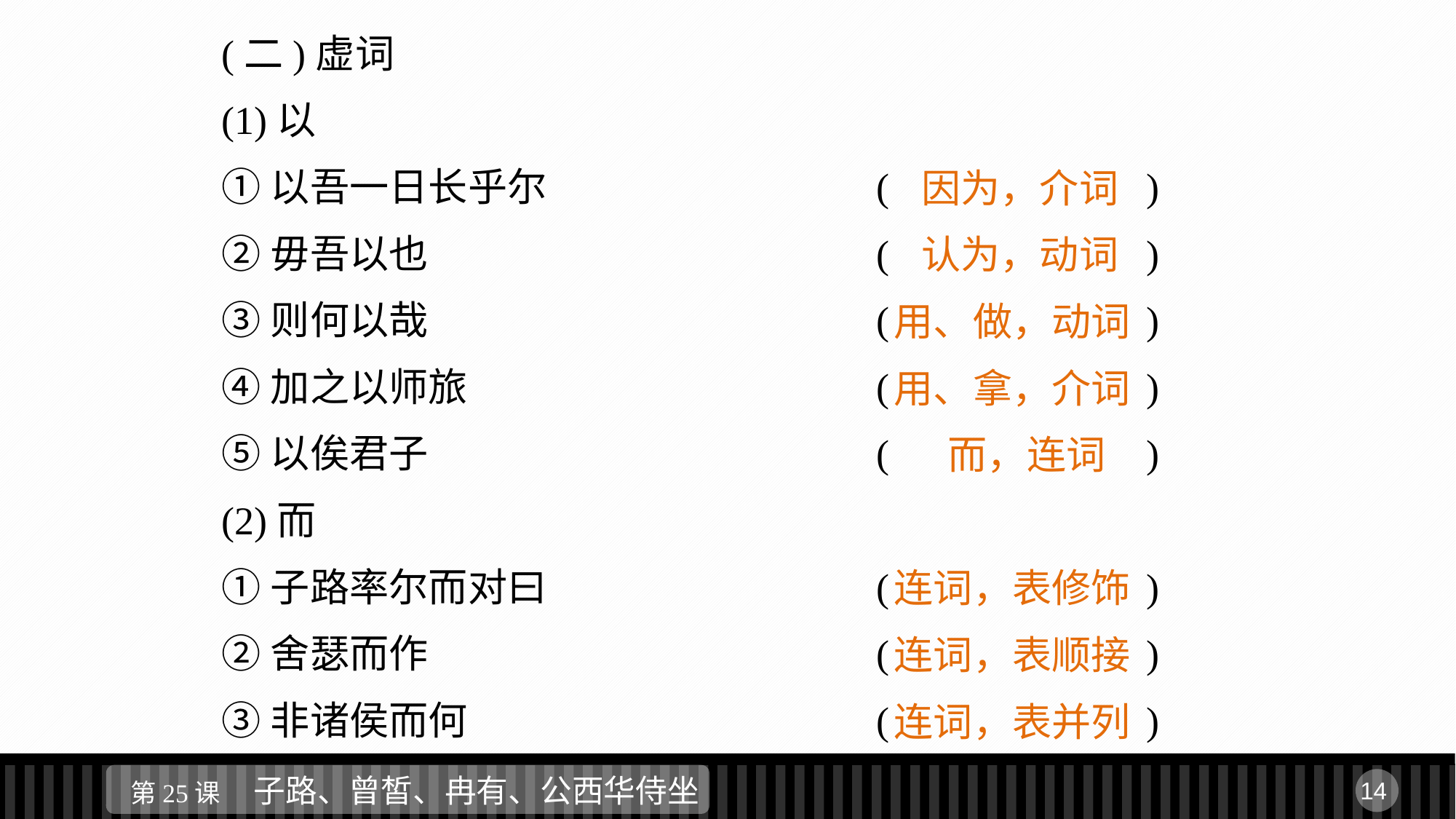

(二)虚词
(1)以
①以吾一日长乎尔				(　     　　　    )
②毋吾以也					(　　     　　    )
③则何以哉					(　　　         　)
④加之以师旅					(　　　　         )
⑤以俟君子					(　　　　         )
(2)而
①子路率尔而对曰				(　　　         　)
②舍瑟而作					(　　　　         )
③非诸侯而何					(　　　　         )
  因为，介词
  认为，动词
用、做，动词
用、拿，介词
     而，连词

连词，表修饰
连词，表顺接
连词，表并列